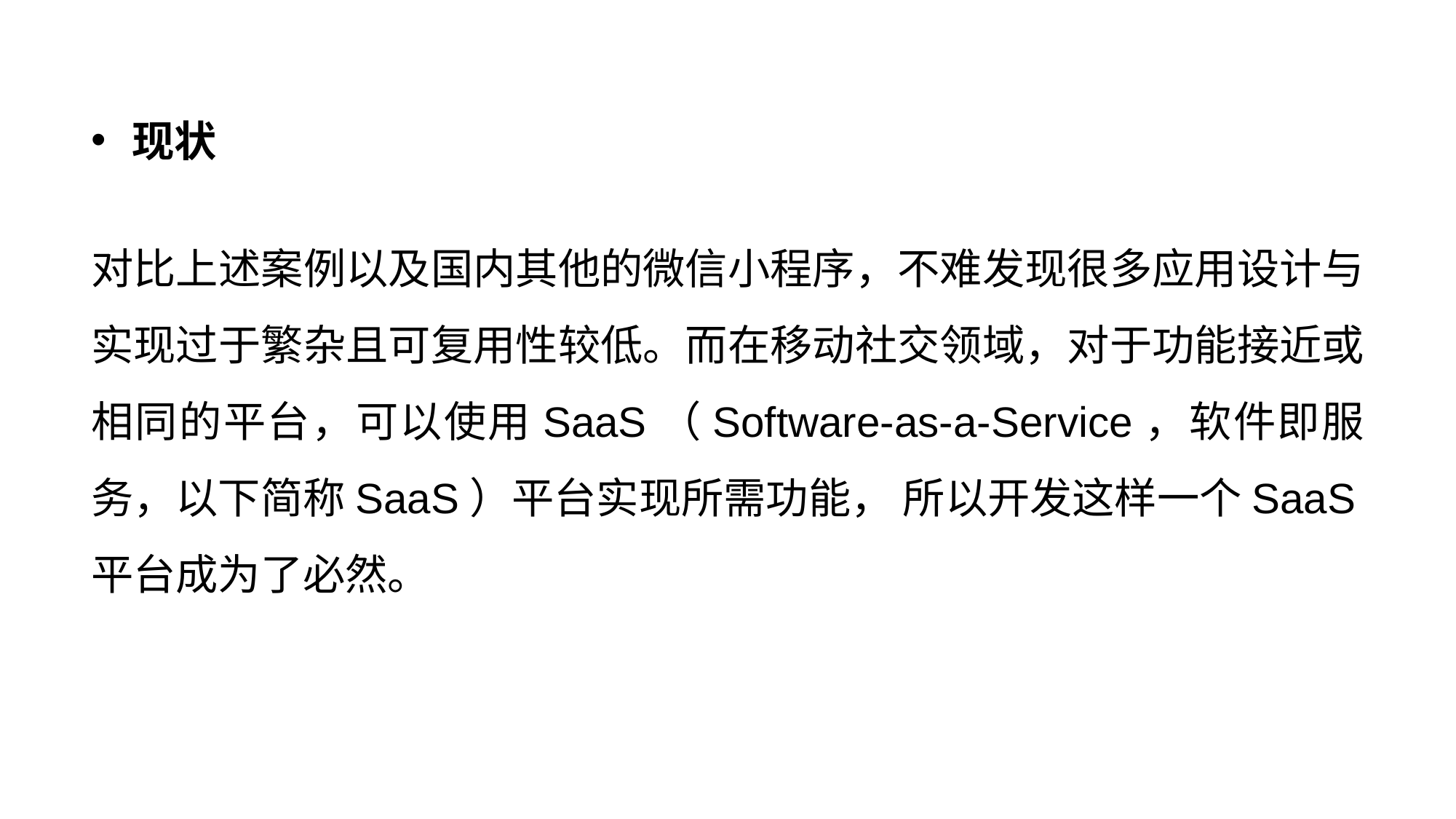

现状
对比上述案例以及国内其他的微信小程序，不难发现很多应用设计与实现过于繁杂且可复用性较低。而在移动社交领域，对于功能接近或相同的平台，可以使用SaaS（Software-as-a-Service，软件即服务，以下简称SaaS）平台实现所需功能， 所以开发这样一个SaaS平台成为了必然。